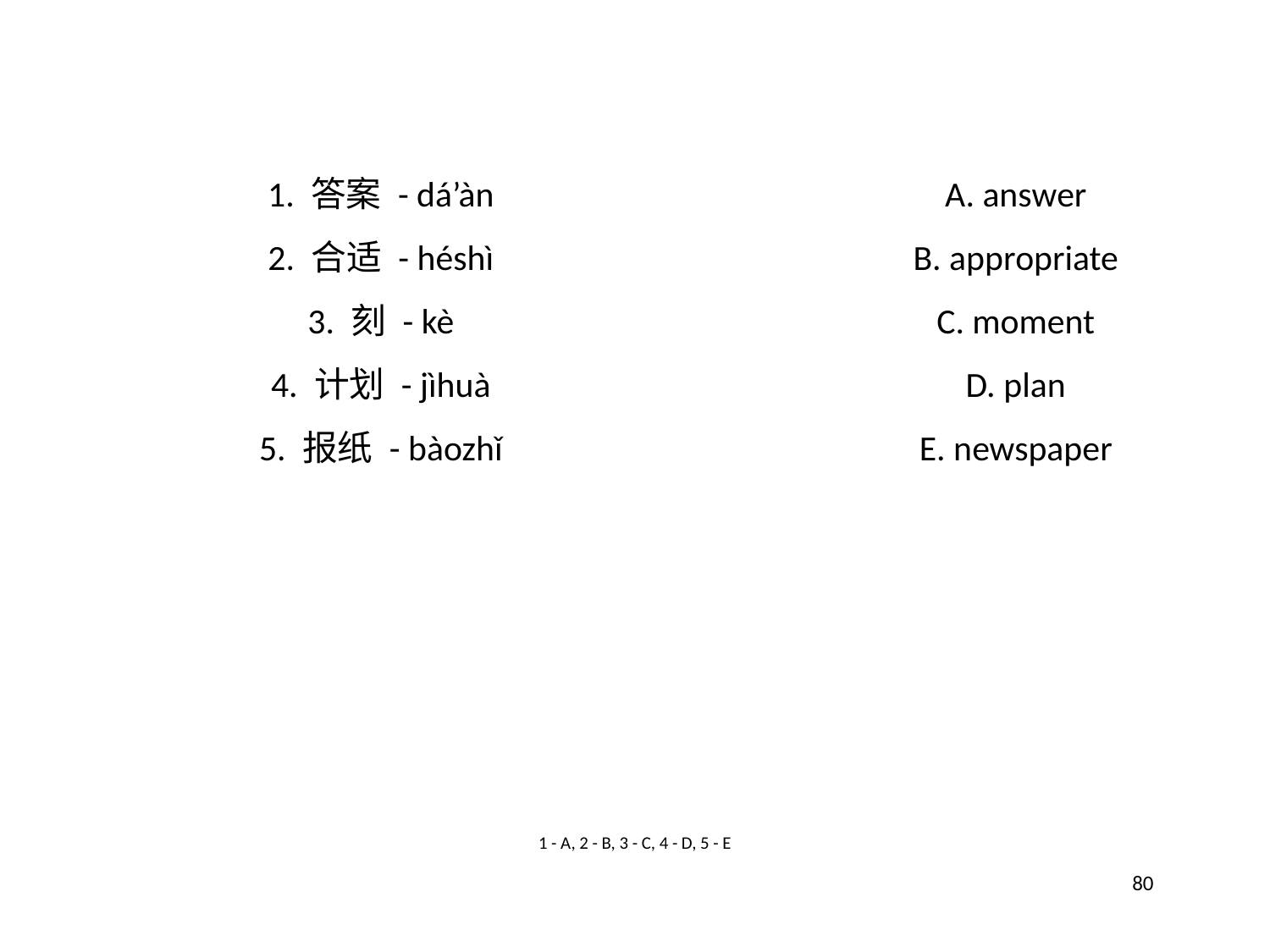

1. 答案 - dá’àn

A. answer

2. 合适 - héshì

B. appropriate

3. 刻 - kè

C. moment

4. 计划 - jìhuà

D. plan

5. 报纸 - bàozhǐ

E. newspaper
1 - A, 2 - B, 3 - C, 4 - D, 5 - E

80